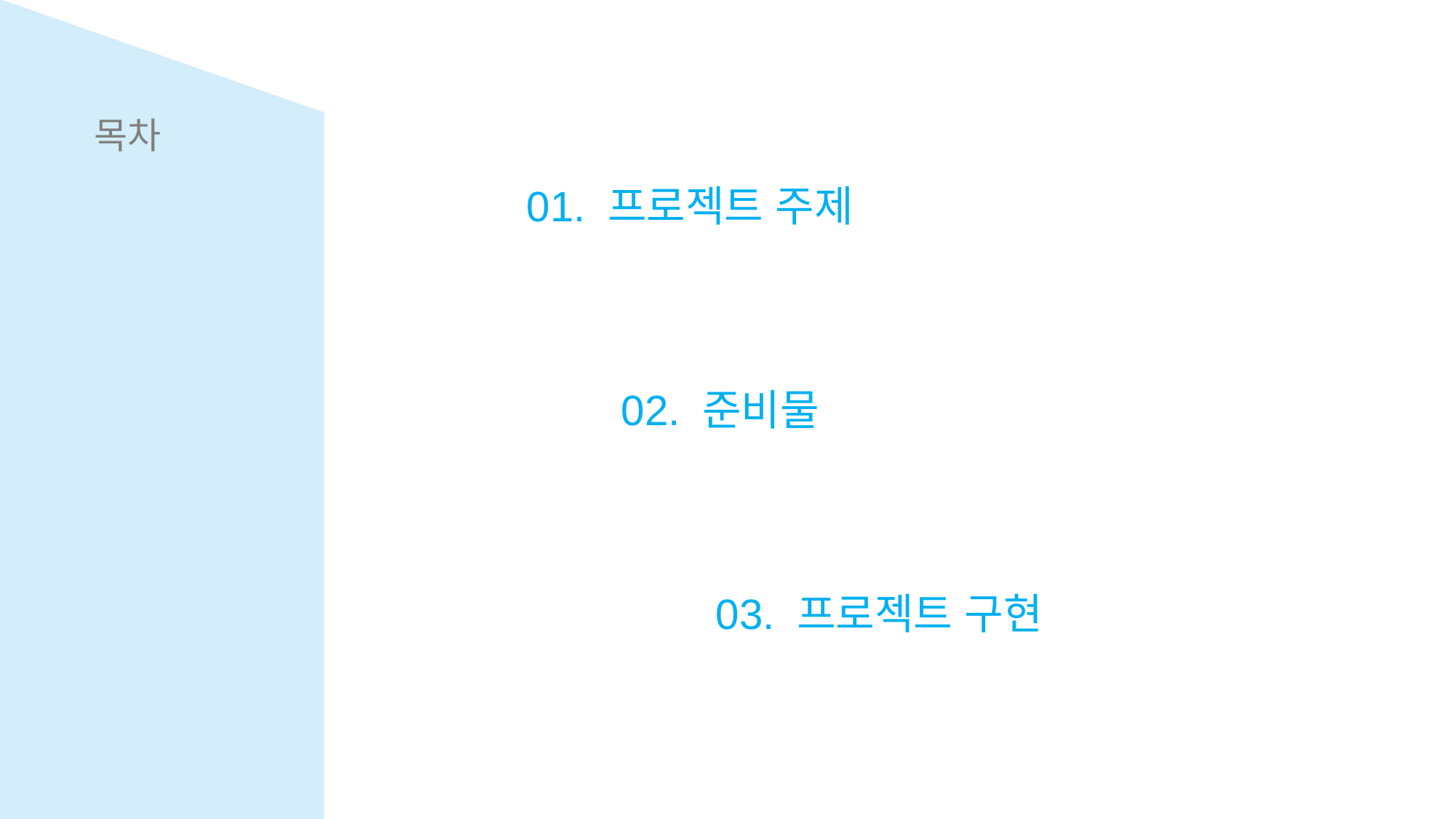

목차
01. 프로젝트 주제

        02. 준비물

                03. 프로젝트 구현